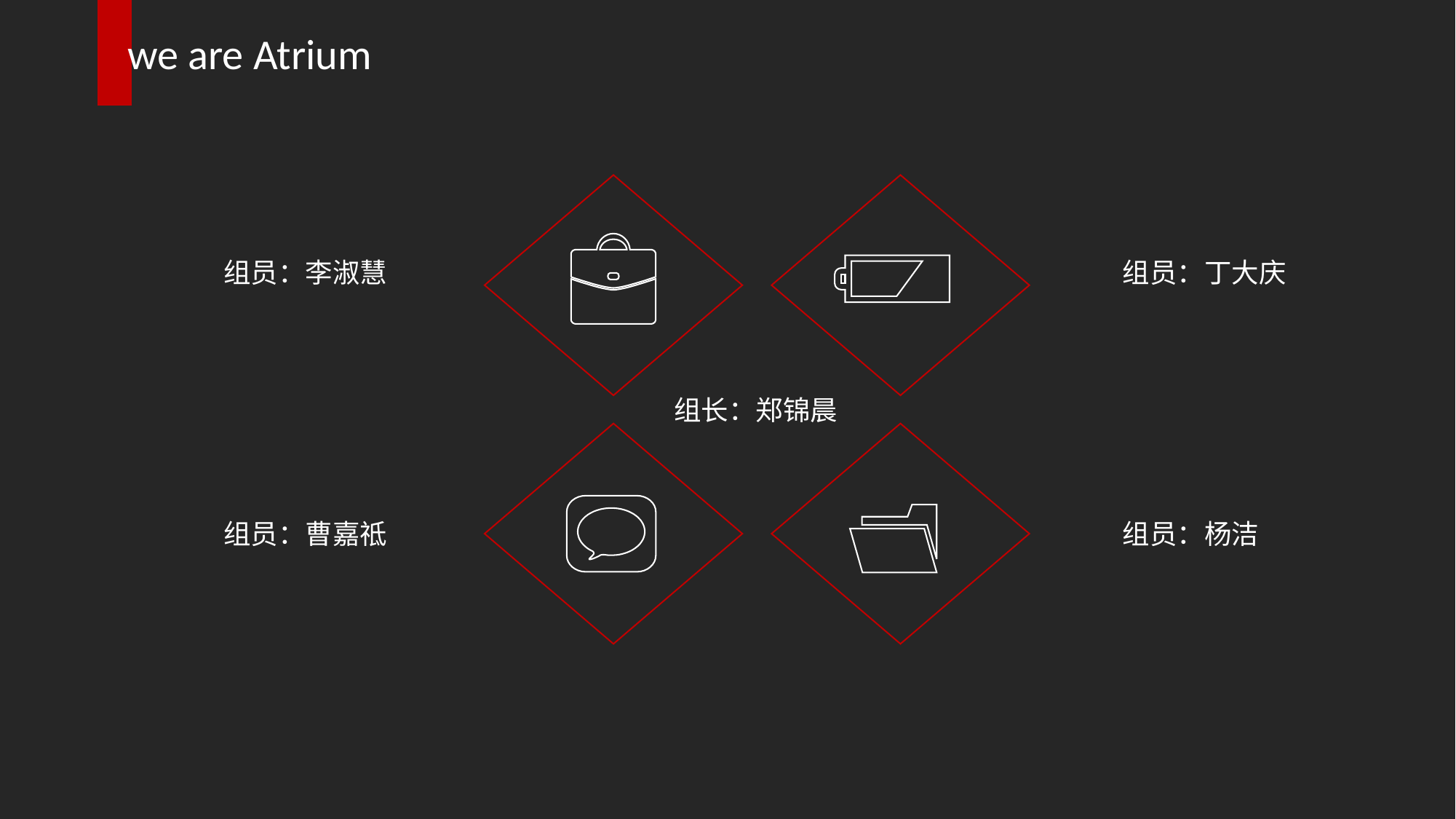

we are Atrium

组员：李淑慧
组员：丁大庆
组长：郑锦晨
组员：曹嘉祗
组员：杨洁